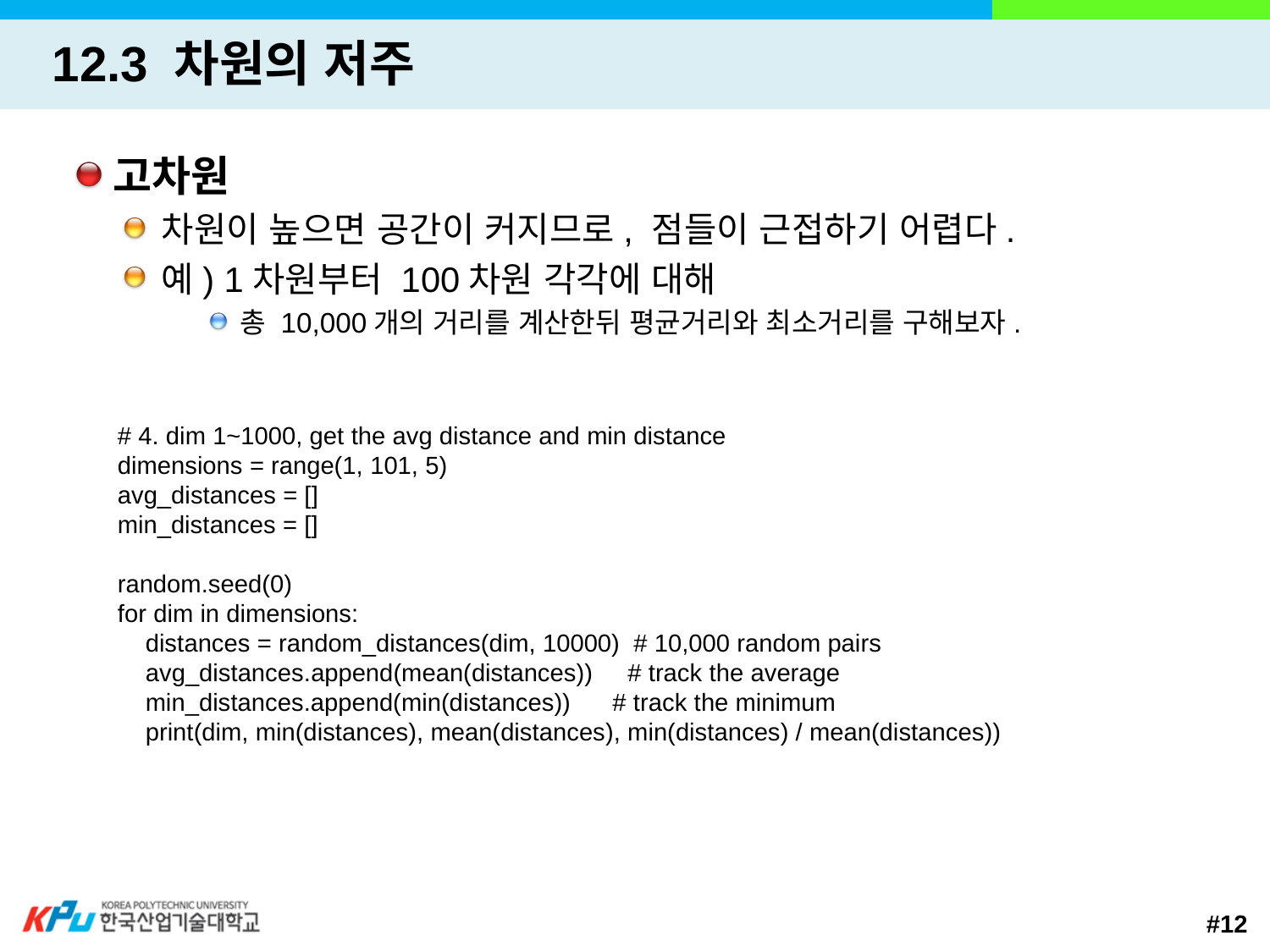

# 12.3 차원의 저주
고차원
차원이 높으면 공간이 커지므로, 점들이 근접하기 어렵다.
예) 1차원부터 100차원 각각에 대해
총 10,000개의 거리를 계산한뒤 평균거리와 최소거리를 구해보자.

# 4. dim 1~1000, get the avg distance and min distance dimensions = range(1, 101, 5) avg_distances = [] min_distances = [] random.seed(0) for dim in dimensions: distances = random_distances(dim, 10000)  # 10,000 random pairs avg_distances.append(mean(distances))     # track the average min_distances.append(min(distances))      # track the minimum print(dim, min(distances), mean(distances), min(distances) / mean(distances))